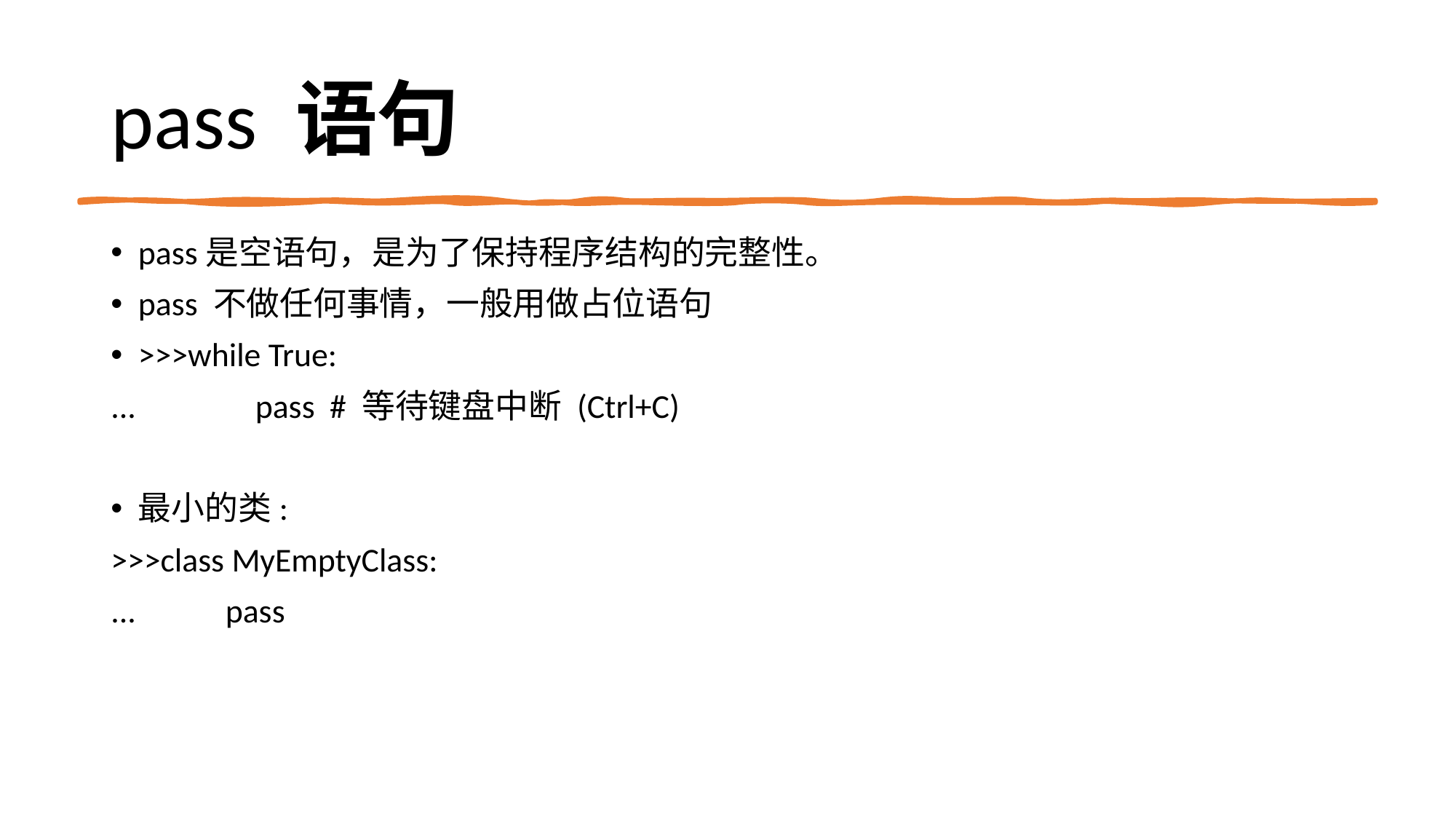

# pass 语句

pass是空语句，是为了保持程序结构的完整性。
pass 不做任何事情，一般用做占位语句
>>>while True:
...                pass  # 等待键盘中断 (Ctrl+C)

最小的类:
>>>class MyEmptyClass:
...            pass